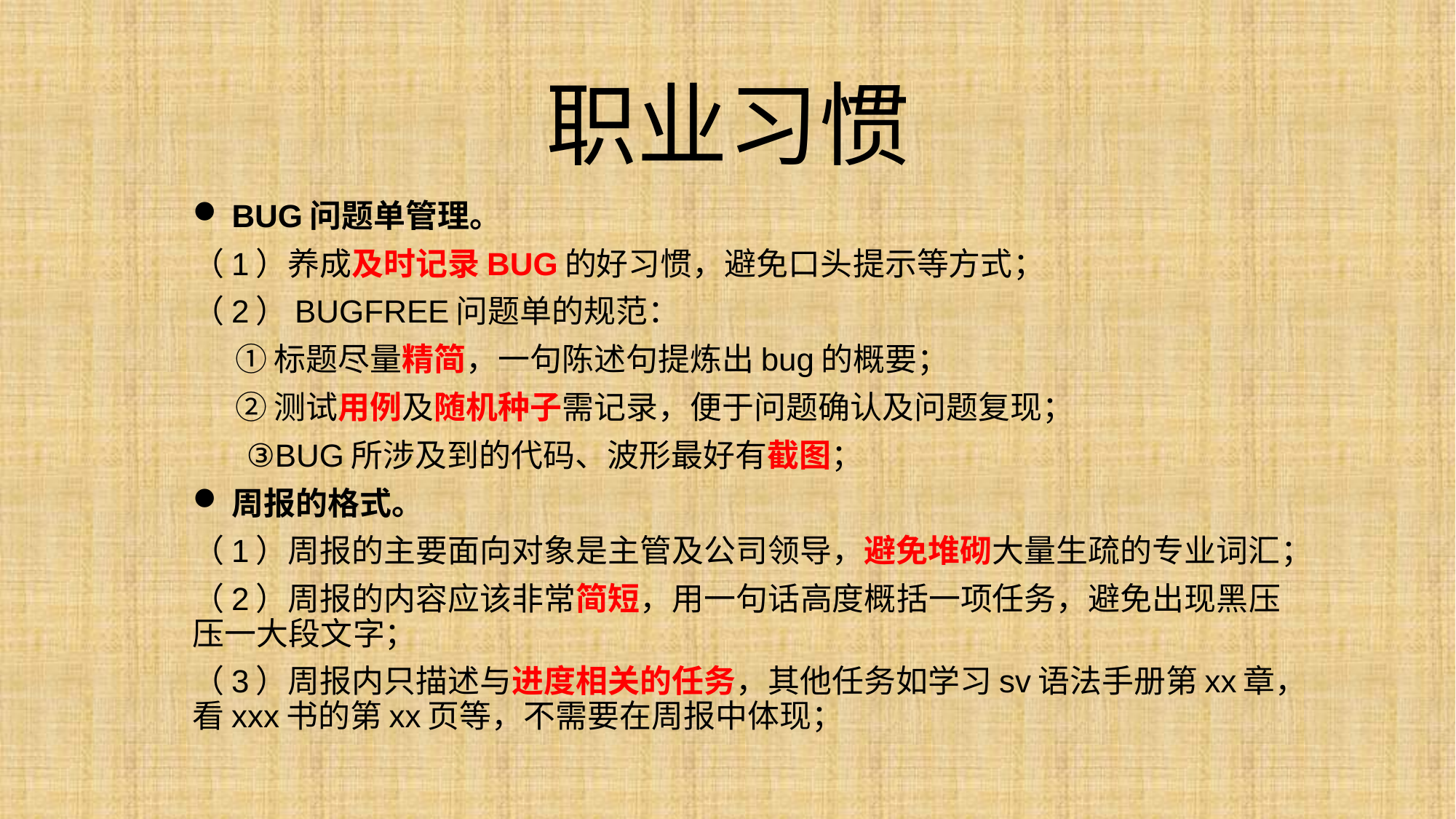

# 职业习惯
BUG问题单管理。
（1）养成及时记录BUG的好习惯，避免口头提示等方式；
（2）BUGFREE问题单的规范：
      ①标题尽量精简，一句陈述句提炼出bug的概要；
      ②测试用例及随机种子需记录，便于问题确认及问题复现；
      ③BUG所涉及到的代码、波形最好有截图；
周报的格式。
（1）周报的主要面向对象是主管及公司领导，避免堆砌大量生疏的专业词汇；
（2）周报的内容应该非常简短，用一句话高度概括一项任务，避免出现黑压压一大段文字；
（3）周报内只描述与进度相关的任务，其他任务如学习sv语法手册第xx章，看xxx书的第xx页等，不需要在周报中体现；